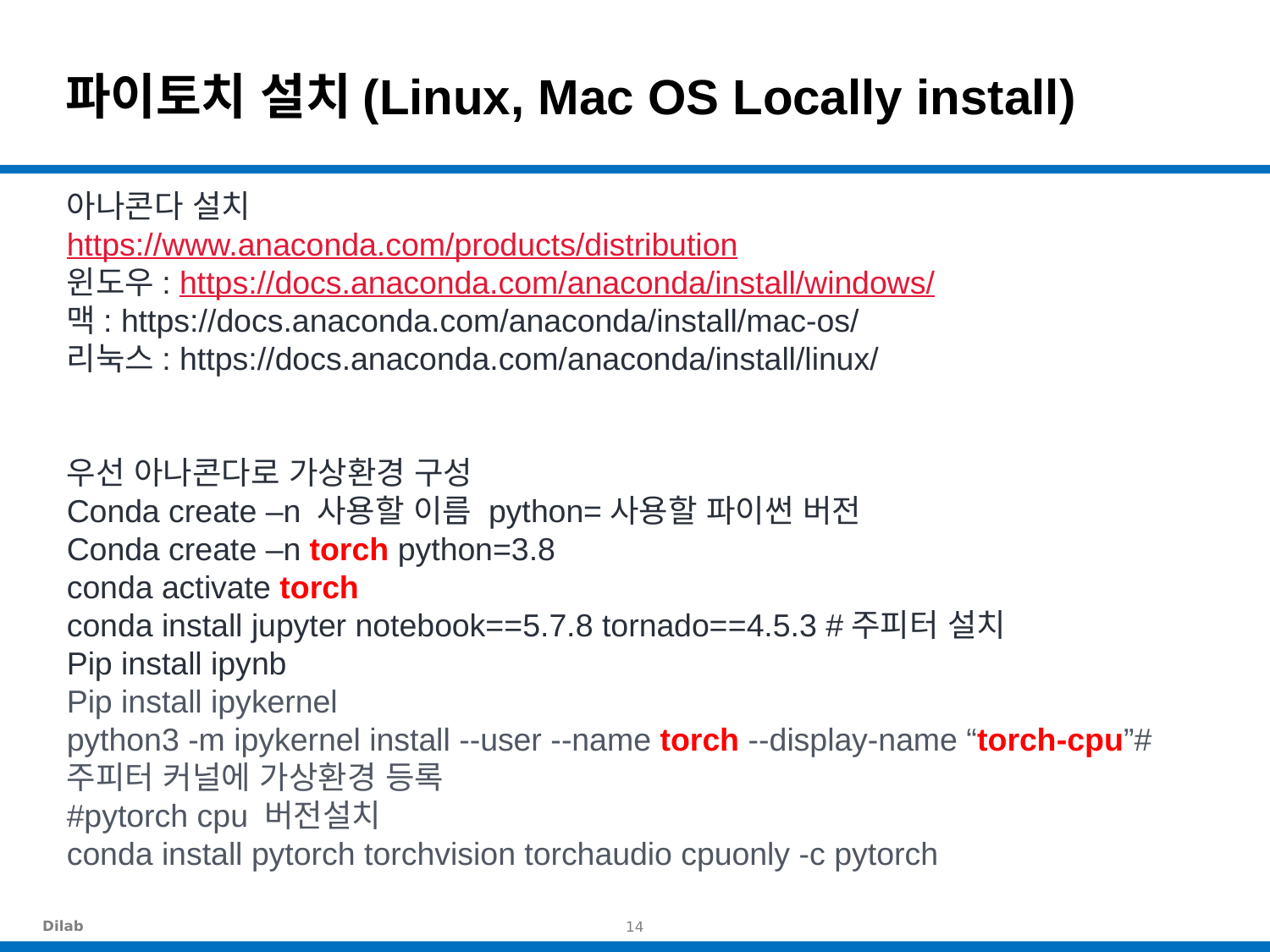

# 파이토치 설치(Linux, Mac OS Locally install)
아나콘다 설치
https://www.anaconda.com/products/distribution
윈도우: https://docs.anaconda.com/anaconda/install/windows/
맥: https://docs.anaconda.com/anaconda/install/mac-os/
리눅스: https://docs.anaconda.com/anaconda/install/linux/

우선 아나콘다로 가상환경 구성
Conda create –n 사용할 이름 python=사용할 파이썬 버전
Conda create –n torch python=3.8
conda activate torch
conda install jupyter notebook==5.7.8 tornado==4.5.3 #주피터 설치
Pip install ipynb
Pip install ipykernel
python3 -m ipykernel install --user --name torch --display-name “torch-cpu”#주피터 커널에 가상환경 등록
#pytorch cpu 버전설치
conda install pytorch torchvision torchaudio cpuonly -c pytorch